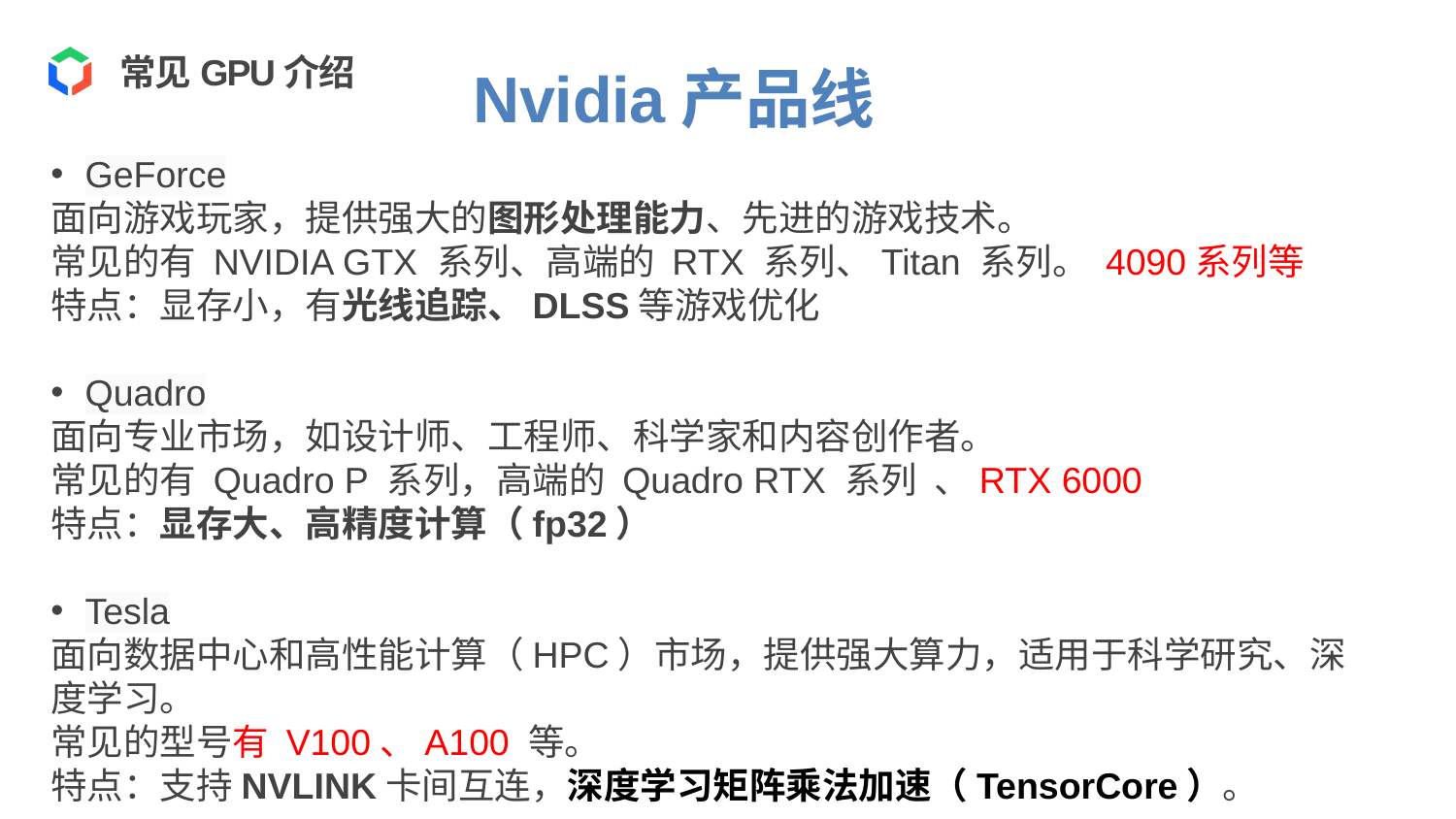

# 常见GPU介绍
Nvidia产品线
GeForce
面向游戏玩家，提供强大的图形处理能力、先进的游戏技术。
常见的有 NVIDIA GTX 系列、高端的 RTX 系列、Titan 系列。 4090系列等
特点：显存小，有光线追踪、DLSS等游戏优化

Quadro
面向专业市场，如设计师、工程师、科学家和内容创作者。
常见的有 Quadro P 系列，高端的 Quadro RTX 系列  、RTX 6000
特点：显存大、高精度计算（fp32）

Tesla
面向数据中心和高性能计算（HPC）市场，提供强大算力，适用于科学研究、深度学习。
常见的型号有 V100、A100 等。
特点：支持NVLINK卡间互连，深度学习矩阵乘法加速（TensorCore）。